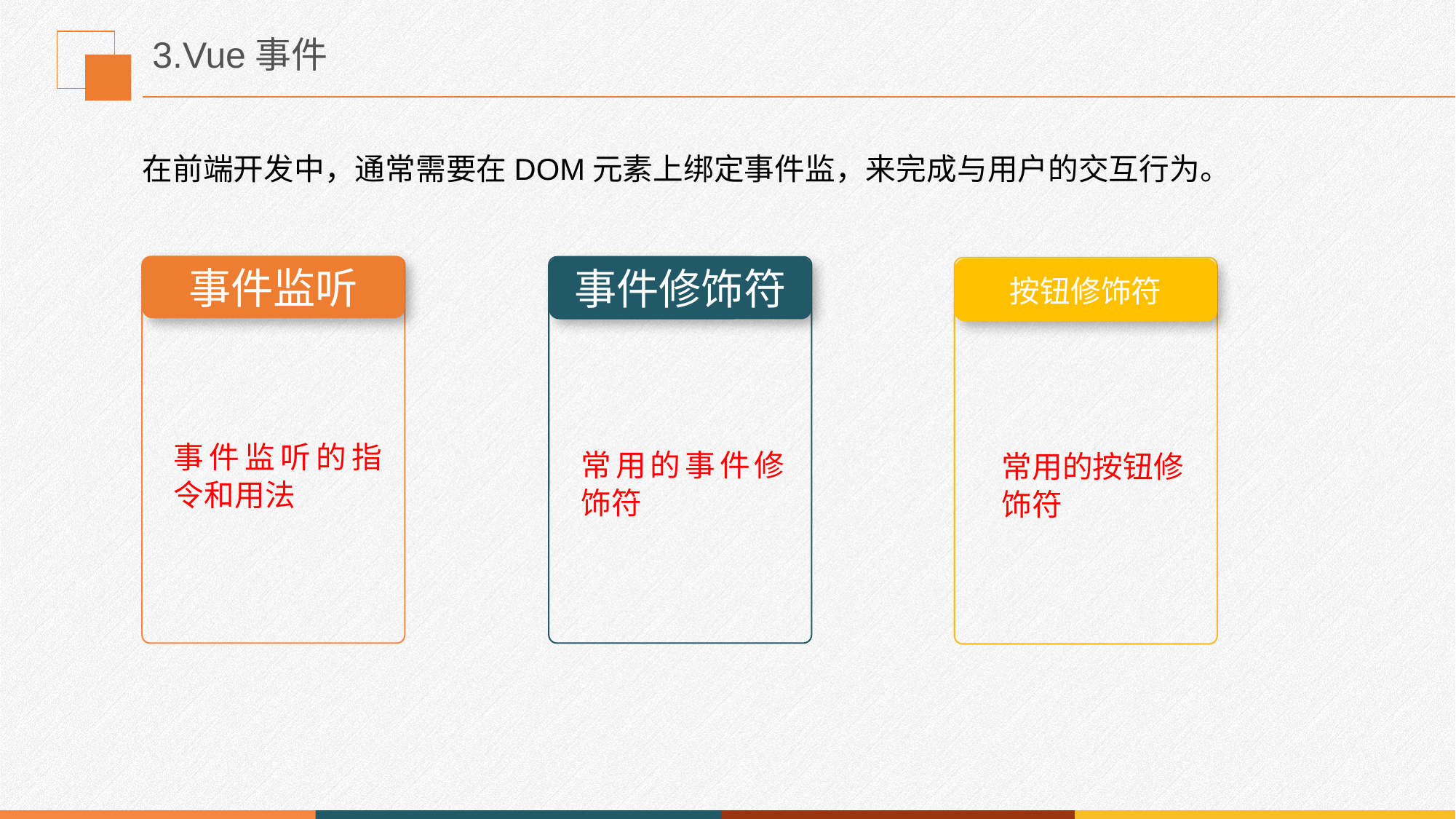

# 3.Vue事件
在前端开发中，通常需要在DOM元素上绑定事件监，来完成与用户的交互行为。
事件监听

事件修饰符

按钮修饰符
事件监听的指令和用法
常用的事件修饰符
常用的按钮修饰符